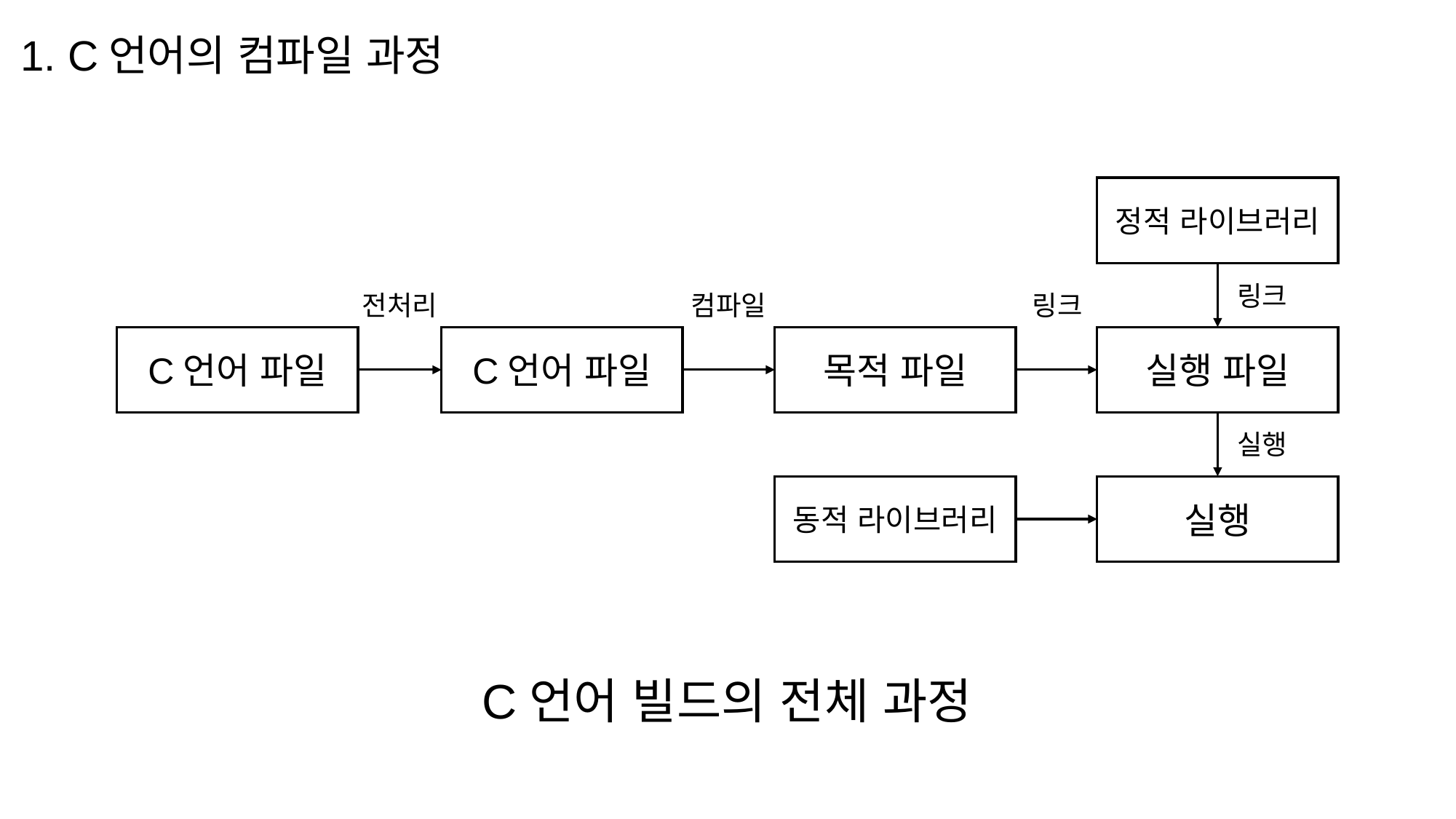

1. C언어의 컴파일 과정
정적 라이브러리
링크
링크
전처리
컴파일
실행 파일
C언어 파일
목적 파일
C언어 파일
실행
동적 라이브러리
실행
C언어 빌드의 전체 과정